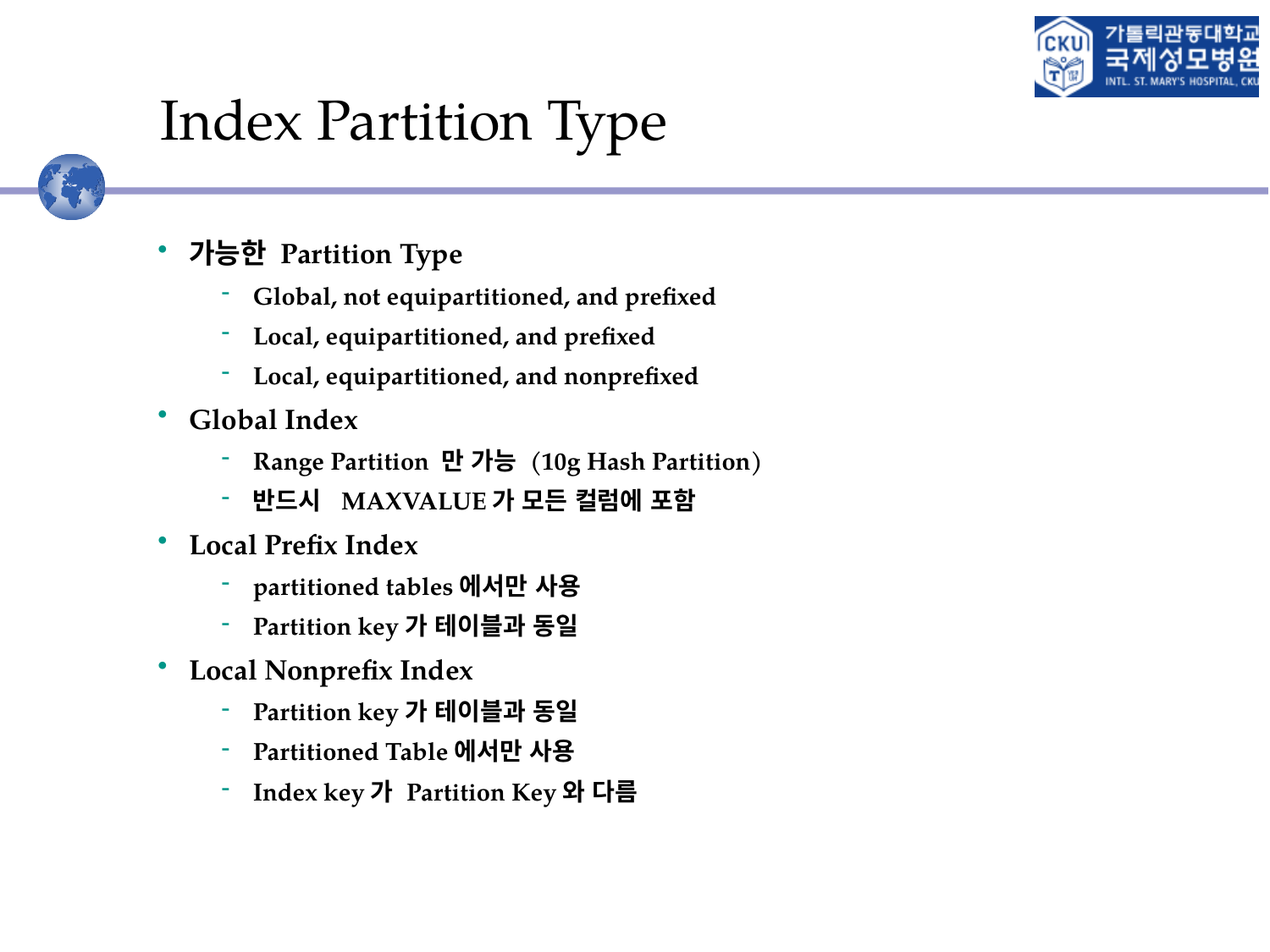

# Index Partition Type

가능한 Partition Type
Global, not equipartitioned, and prefixed
Local, equipartitioned, and prefixed
Local, equipartitioned, and nonprefixed
Global Index
Range Partition 만 가능 (10g Hash Partition)
반드시  MAXVALUE가 모든 컬럼에 포함
Local Prefix Index
partitioned tables에서만 사용
Partition key가 테이블과 동일
Local Nonprefix Index
Partition key가 테이블과 동일
Partitioned Table에서만 사용
Index key가 Partition Key와 다름